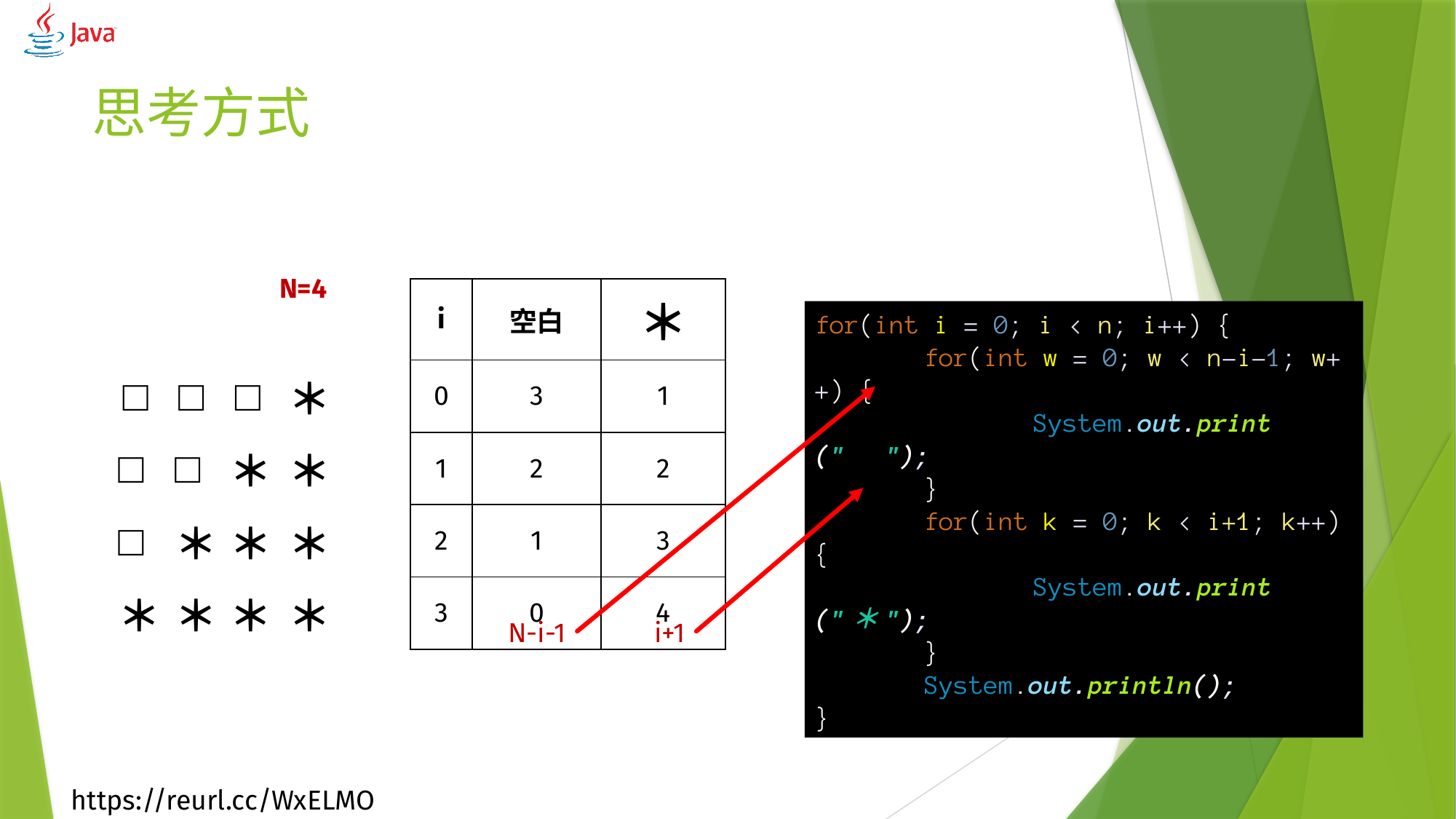

# 思考方式
N=4
|  |  |  |  |  | i | 空白 | ＊ |
| --- | --- | --- | --- | --- | --- | --- | --- |
| □ | □ | □ | ＊ |  | 0 | 3 | 1 |
| □ | □ | ＊ | ＊ |  | 1 | 2 | 2 |
| □ | ＊ | ＊ | ＊ |  | 2 | 1 | 3 |
| ＊ | ＊ | ＊ | ＊ |  | 3 | 0 | 4 |
for(int i = 0; i < n; i++) {
	for(int w = 0; w < n-i-1; w++) {
		System.out.print("　");
	}
	for(int k = 0; k < i+1; k++) {
		System.out.print("＊");
	}
	System.out.println();
}
N-i-1
i+1